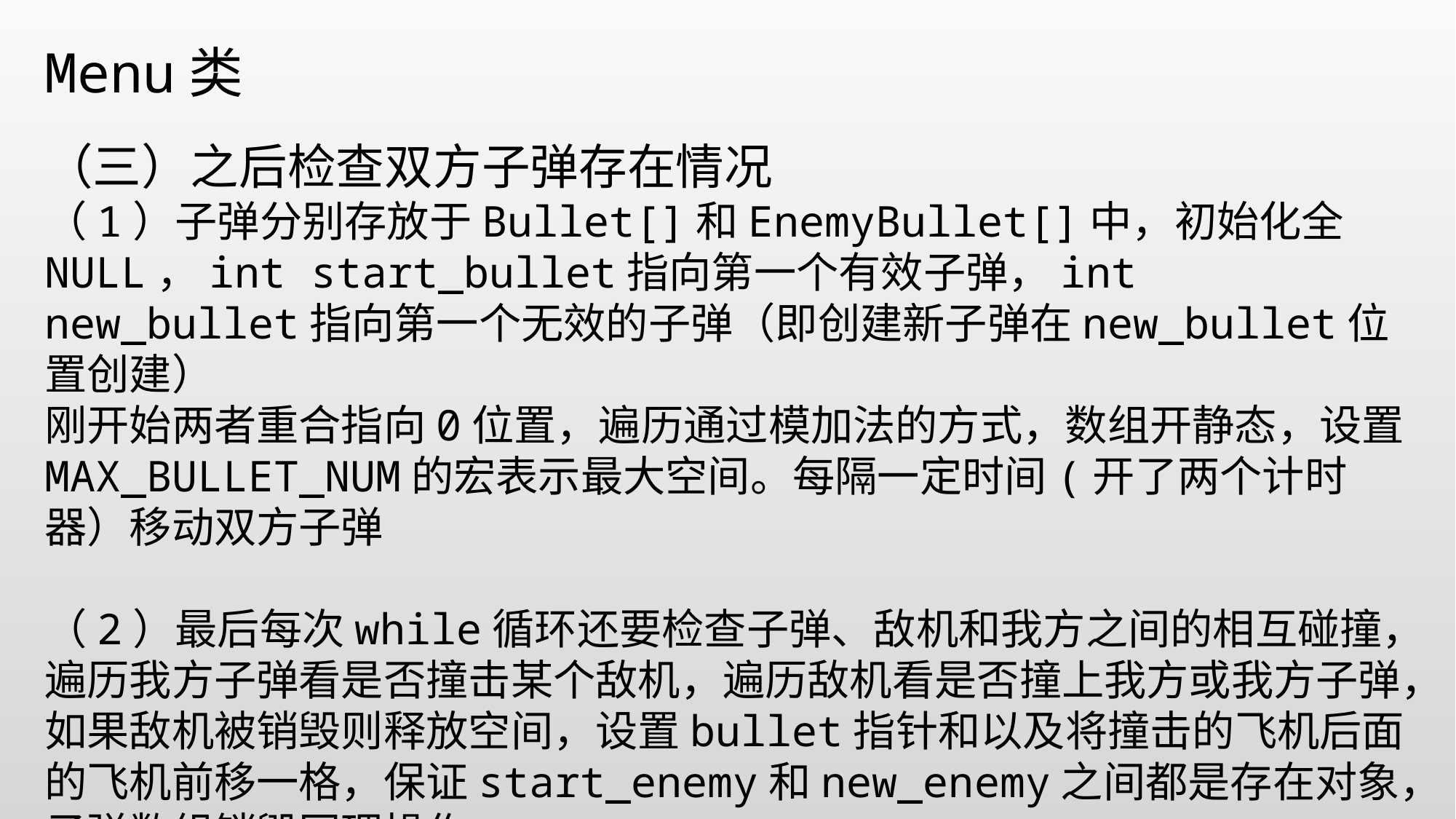

Menu类

（三）之后检查双方子弹存在情况
（1）子弹分别存放于Bullet[]和EnemyBullet[]中，初始化全NULL，int start_bullet指向第一个有效子弹，int new_bullet指向第一个无效的子弹（即创建新子弹在new_bullet位置创建）
刚开始两者重合指向0位置，遍历通过模加法的方式，数组开静态，设置MAX_BULLET_NUM的宏表示最大空间。每隔一定时间(开了两个计时器）移动双方子弹

（2）最后每次while循环还要检查子弹、敌机和我方之间的相互碰撞，遍历我方子弹看是否撞击某个敌机，遍历敌机看是否撞上我方或我方子弹，如果敌机被销毁则释放空间，设置bullet指针和以及将撞击的飞机后面的飞机前移一格，保证start_enemy和new_enemy之间都是存在对象，子弹数组销毁同理操作